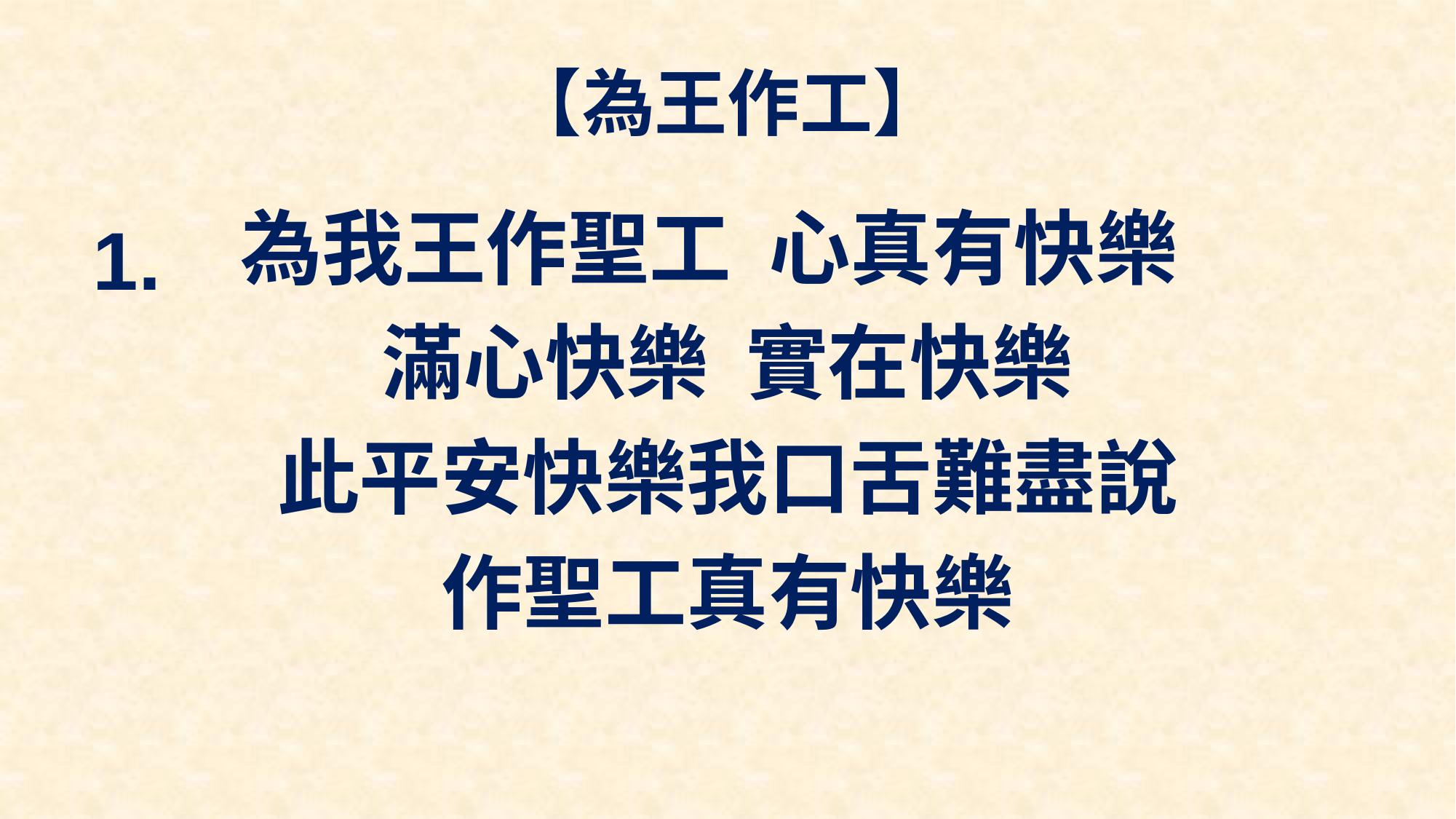

# 【為王作工】
為我王作聖工  心真有快樂
滿心快樂  實在快樂
此平安快樂我口舌難盡說
作聖工真有快樂
1.